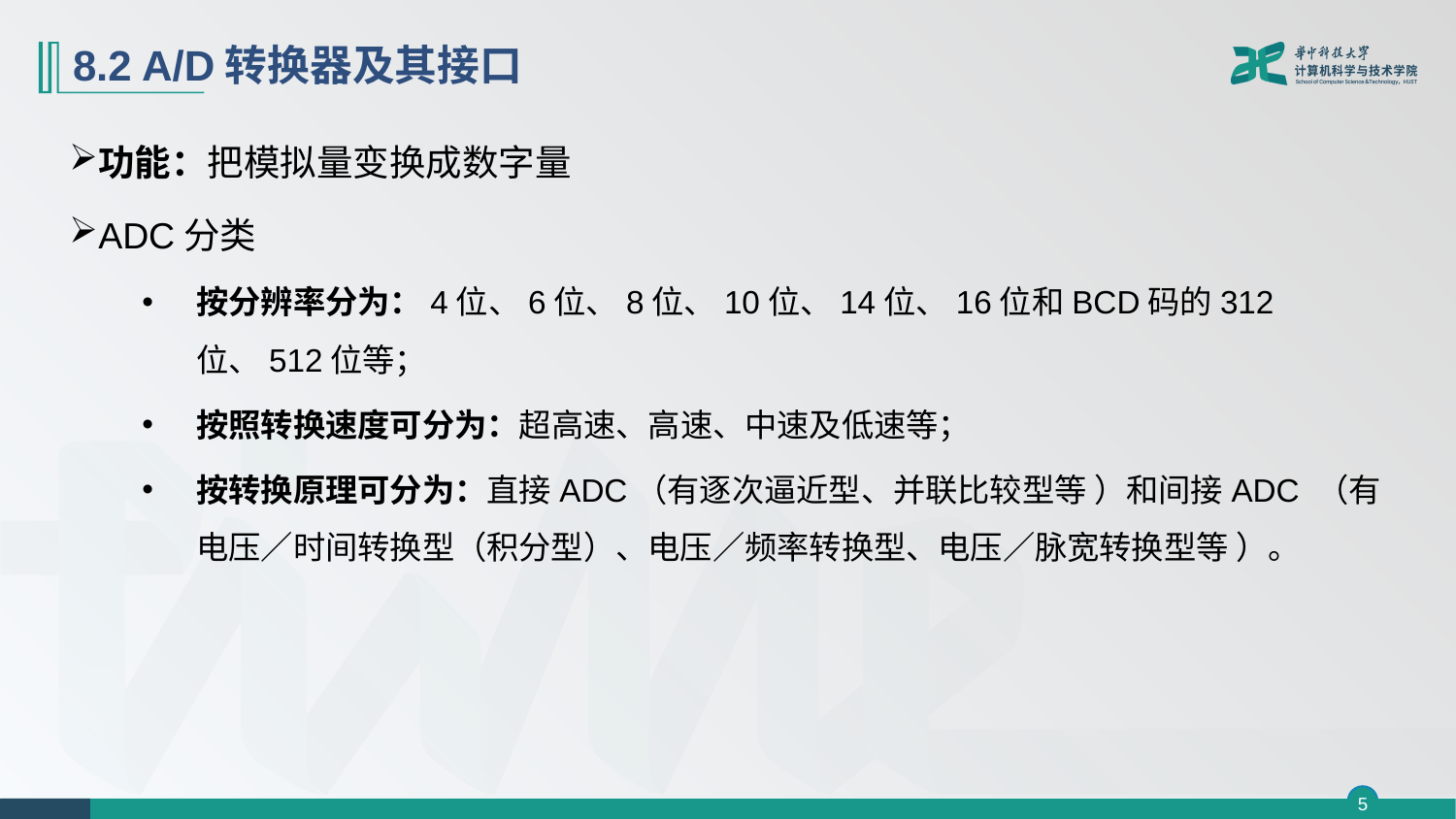

# 8.2 A/D转换器及其接口
功能：把模拟量变换成数字量
ADC分类
按分辨率分为：4位、6位、8位、10位、14位、16位和BCD码的312位、512位等；
按照转换速度可分为：超高速、高速、中速及低速等；
按转换原理可分为：直接ADC（有逐次逼近型、并联比较型等 ）和间接ADC （有电压／时间转换型（积分型）、电压／频率转换型、电压／脉宽转换型等 ）。